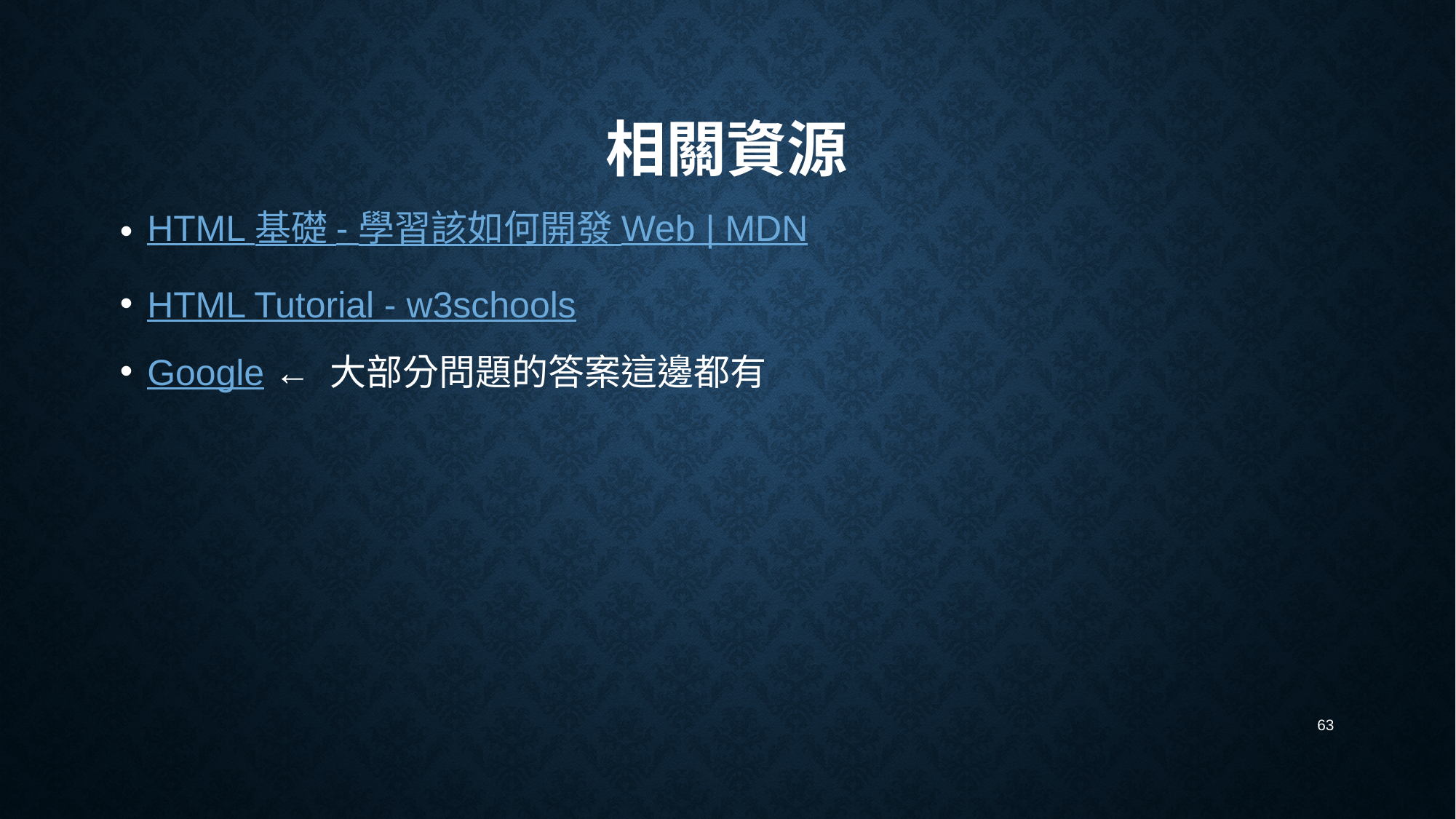

# 相關資源
HTML 基礎 - 學習該如何開發 Web | MDN
HTML Tutorial - w3schools
Google ← 大部分問題的答案這邊都有

63